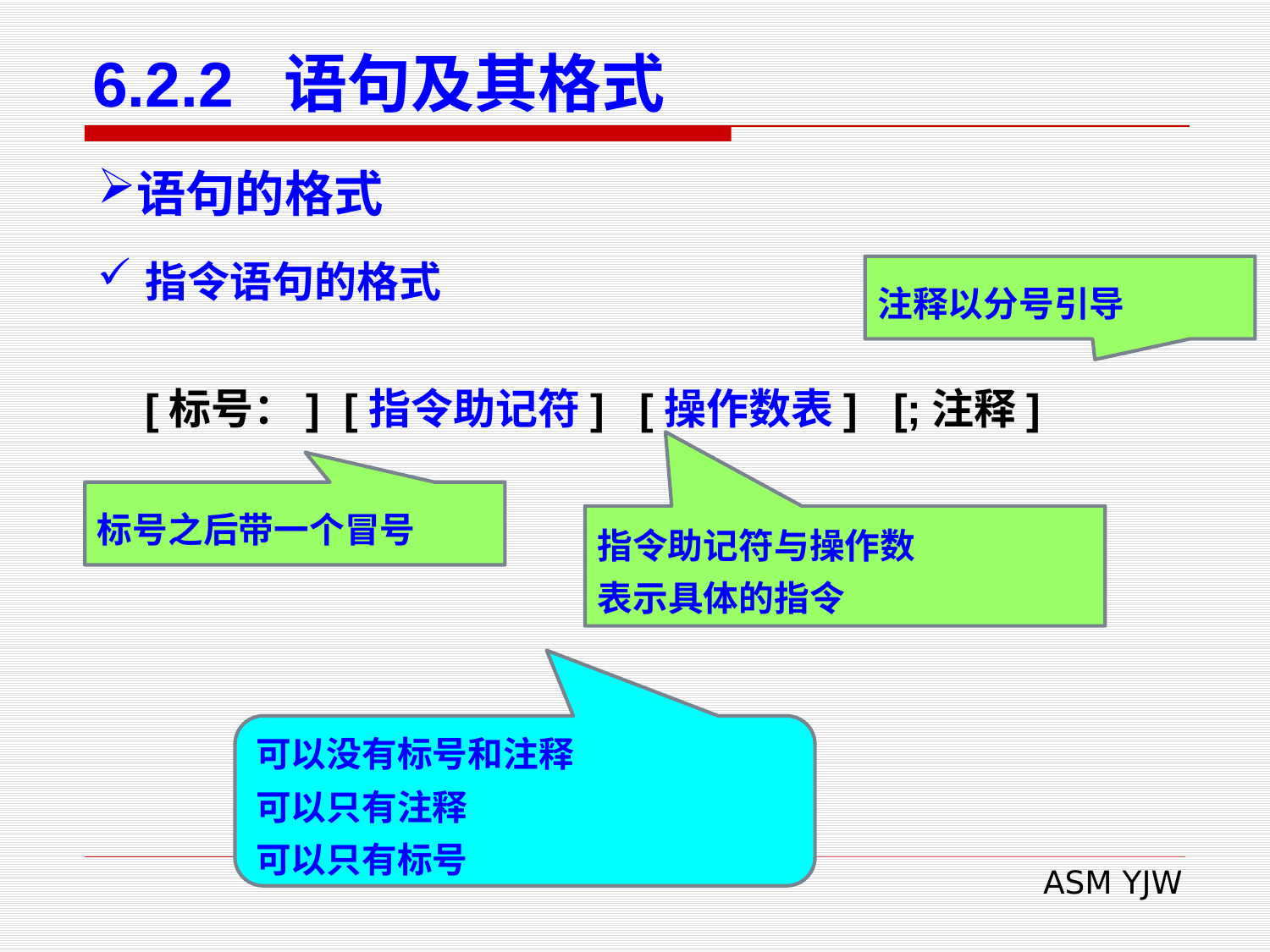

# 6.2.2  语句及其格式
语句的格式
指令语句的格式

    [标号：]  [指令助记符]   [操作数表]   [;注释]
注释以分号引导
标号之后带一个冒号
指令助记符与操作数
表示具体的指令
可以没有标号和注释
可以只有注释
可以只有标号